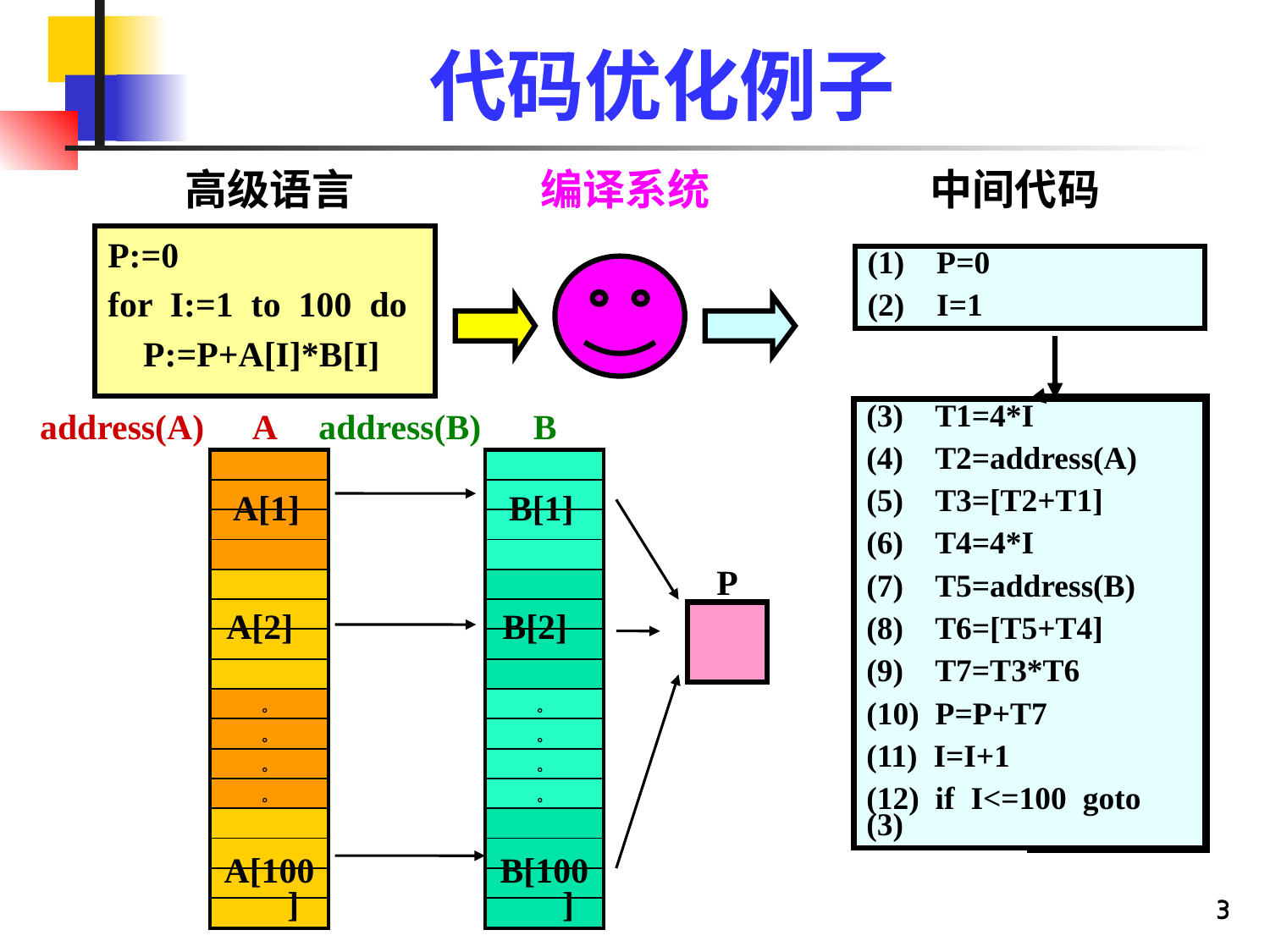

代码优化例子
高级语言
编译系统
中间代码
P:=0
for  I:=1  to  100  do
    P:=P+A[I]*B[I]
(1)    P=0
(2)    I=1

(3)    T1=4*I
(4)    T2=address(A)
(5)    T3=[T2+T1]
(6)    T4=4*I
(7)    T5=address(B)
(8)    T6=[T5+T4]
(9)    T7=T3*T6
(10)  P=P+T7
(11)  I=I+1
(12)  if  I<=100  goto  (3)
address(A)
A
address(B)
B
|  |
| --- |
|  |
|  |
|  |
|  |
|  |
|  |
|  |
| 。 |
| 。 |
| 。 |
| 。 |
|  |
|  |
|  |
|  |
|  |
| --- |
|  |
|  |
|  |
|  |
|  |
|  |
|  |
| 。 |
| 。 |
| 。 |
| 。 |
|  |
|  |
|  |
|  |
A[1]
B[1]

P

A[2]
B[2]

A[100]
B[100]

3
3